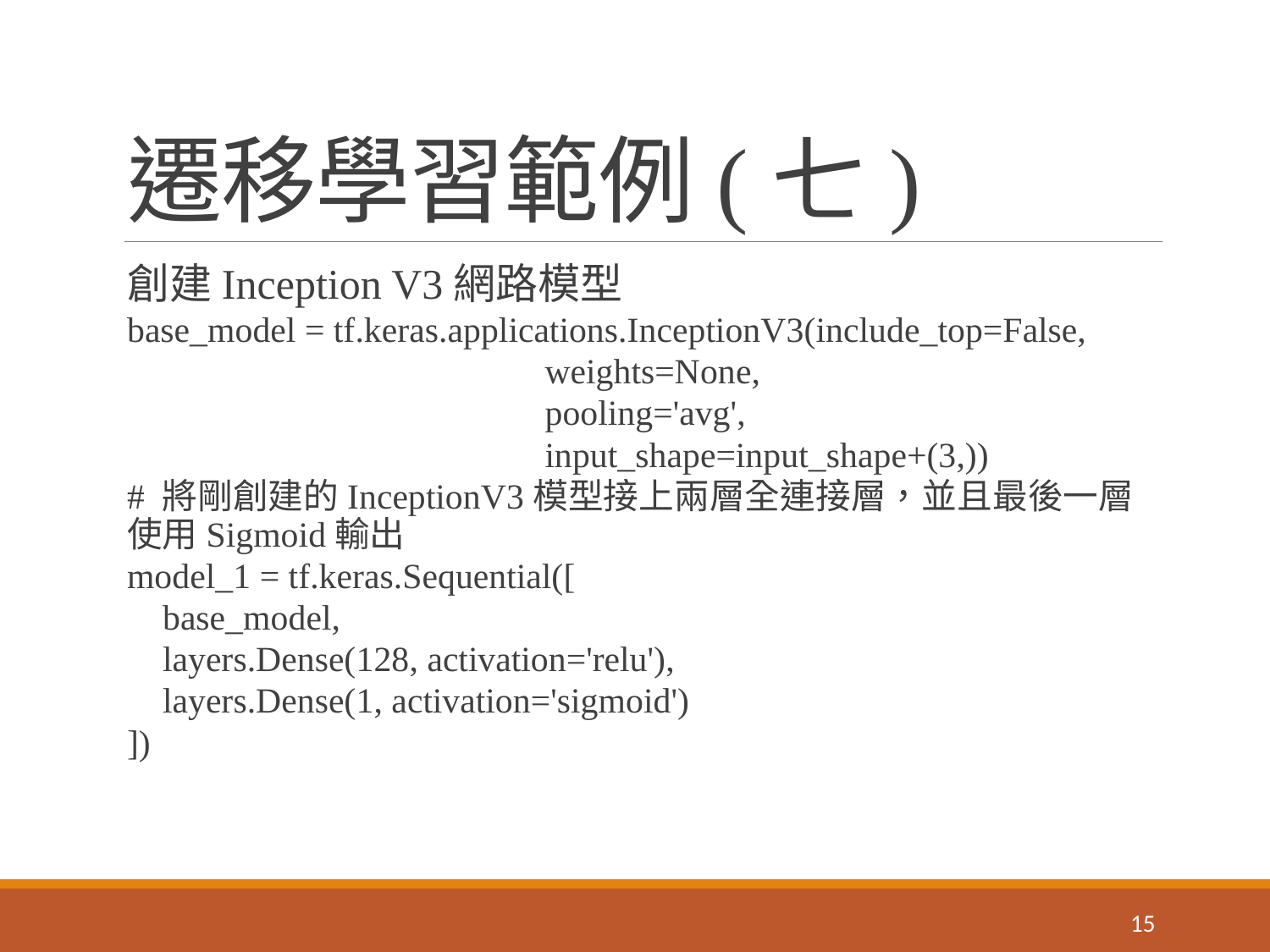

# 遷移學習範例(七)
創建Inception V3網路模型
base_model = tf.keras.applications.InceptionV3(include_top=False,
                                               weights=None,
                                               pooling='avg',
                                               input_shape=input_shape+(3,))
# 將剛創建的InceptionV3模型接上兩層全連接層，並且最後一層使用Sigmoid輸出
model_1 = tf.keras.Sequential([
    base_model,
    layers.Dense(128, activation='relu'),
    layers.Dense(1, activation='sigmoid')
])
15